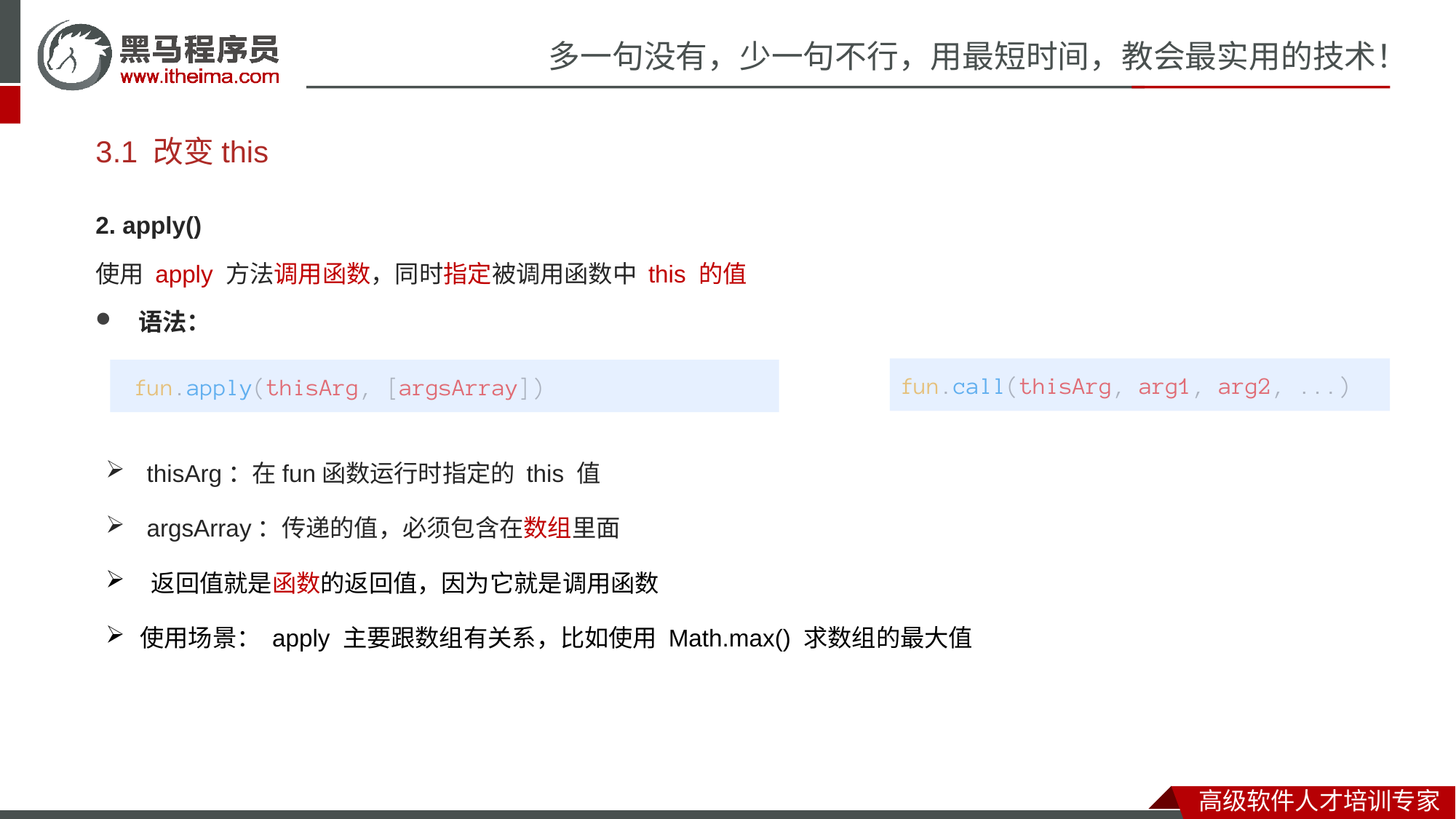

# 3.1 改变this
2. apply()
使用 apply 方法调用函数，同时指定被调用函数中 this 的值
语法：

fun.call(thisArg, arg1, arg2, ...)
 fun.apply(thisArg, [argsArray])
 thisArg：在fun函数运行时指定的 this 值
 argsArray：传递的值，必须包含在数组里面
 返回值就是函数的返回值，因为它就是调用函数
使用场景： apply 主要跟数组有关系，比如使用 Math.max() 求数组的最大值